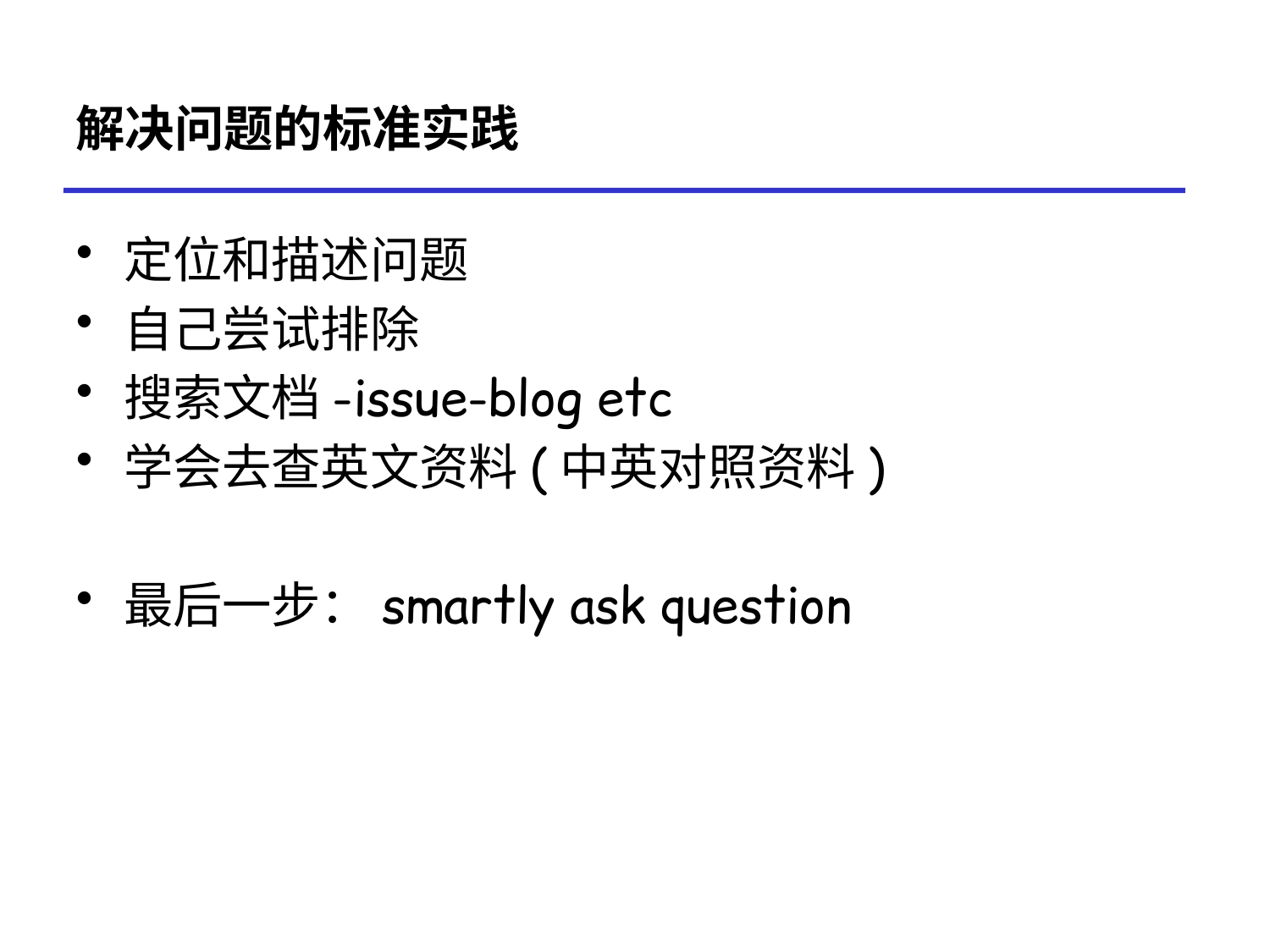

# 解决问题的标准实践
定位和描述问题
自己尝试排除
搜索文档-issue-blog etc
学会去查英文资料(中英对照资料)

最后一步：smartly ask question